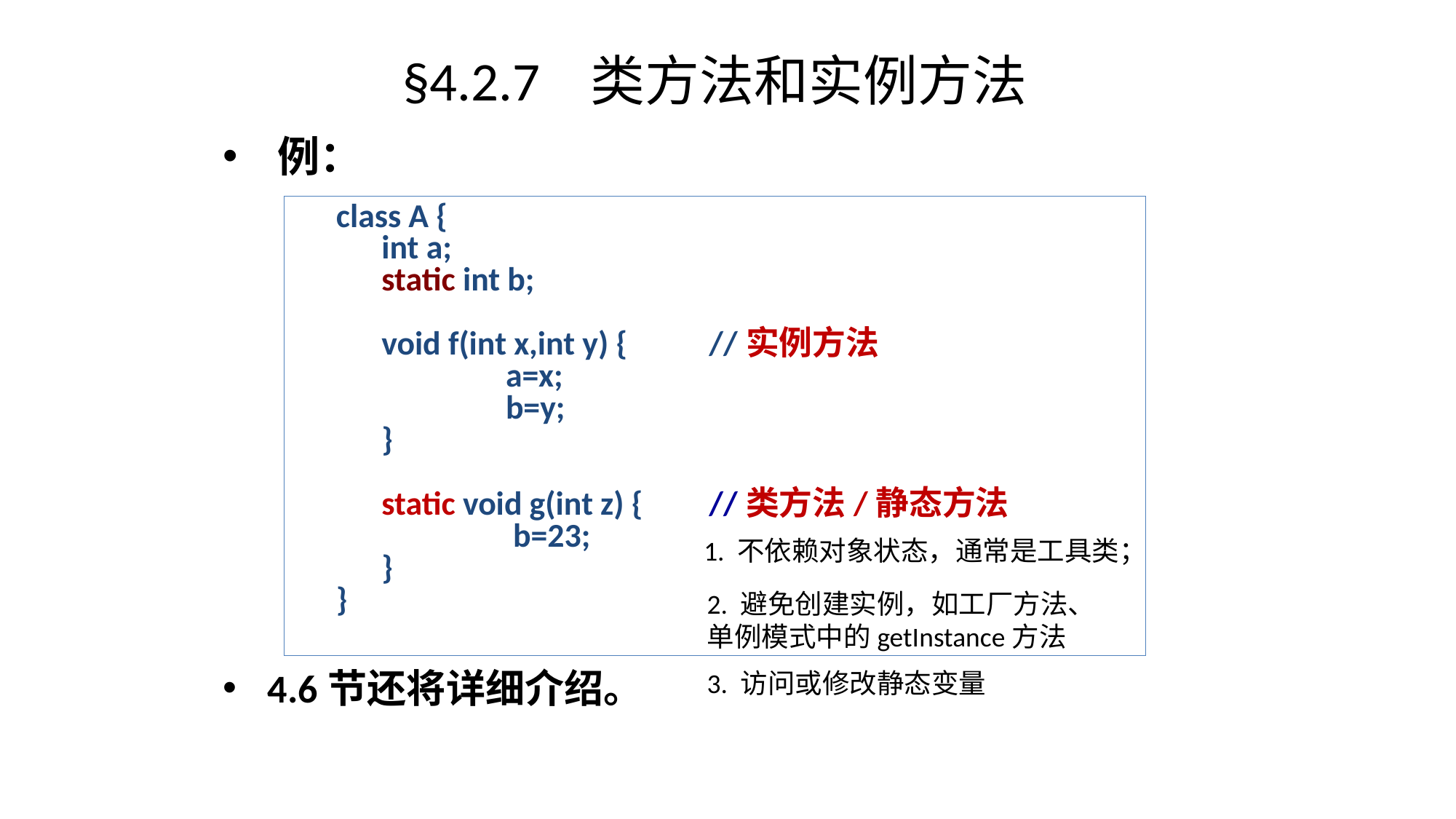

# §4.2.7   类方法和实例方法
例：

4.6节还将详细介绍。
class A {
	int a;
	static int b;

	void f(int x,int y) {	//实例方法
		  a=x;
		  b=y;
	}

	static void g(int z) {	//类方法/静态方法
		   b=23;
	}
}

1. 不依赖对象状态，通常是工具类；
2. 避免创建实例，如工厂方法、单例模式中的getInstance方法
3. 访问或修改静态变量
28